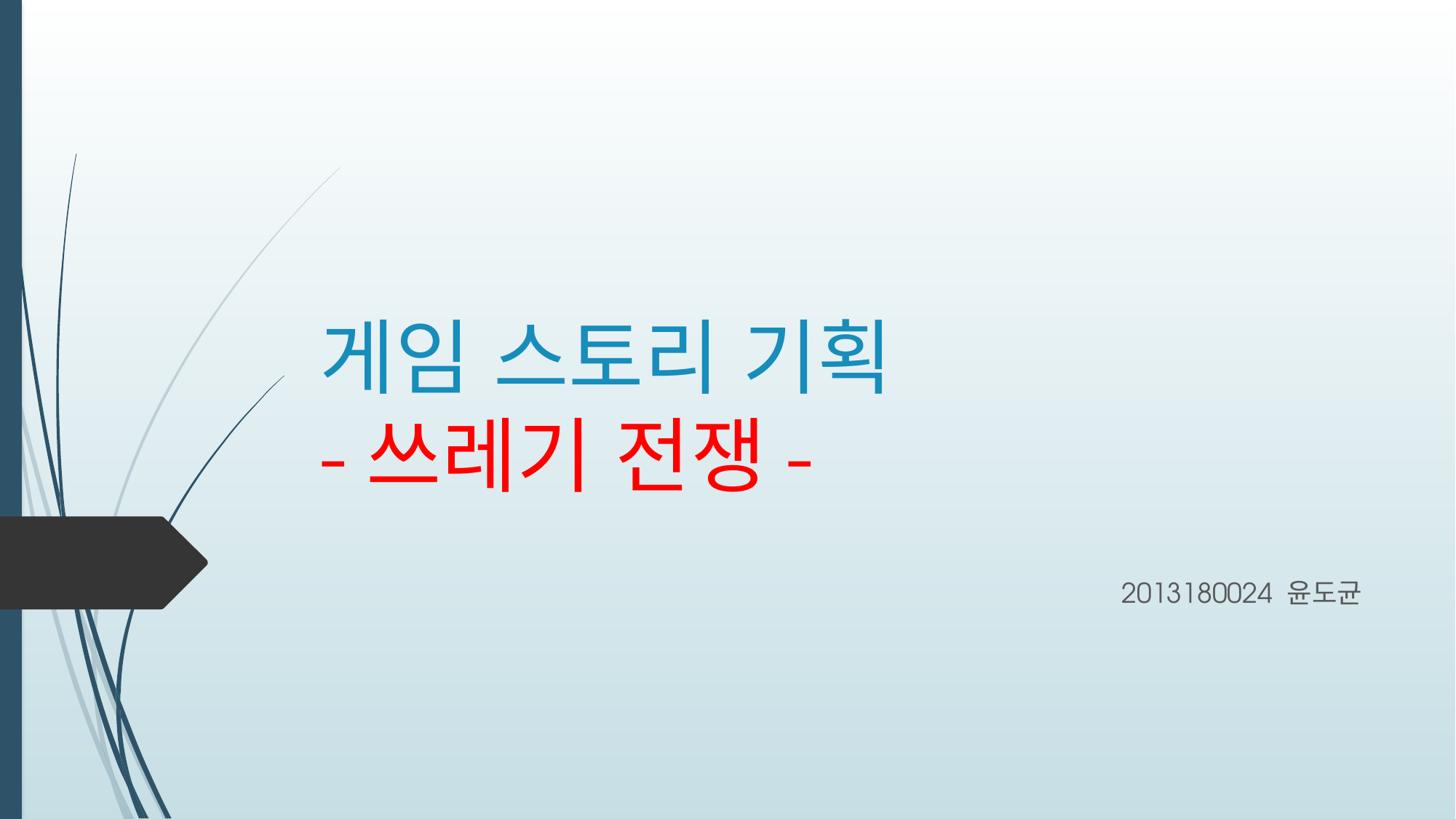

# 게임 스토리 기획 -쓰레기 전쟁-
2013180024 윤도균